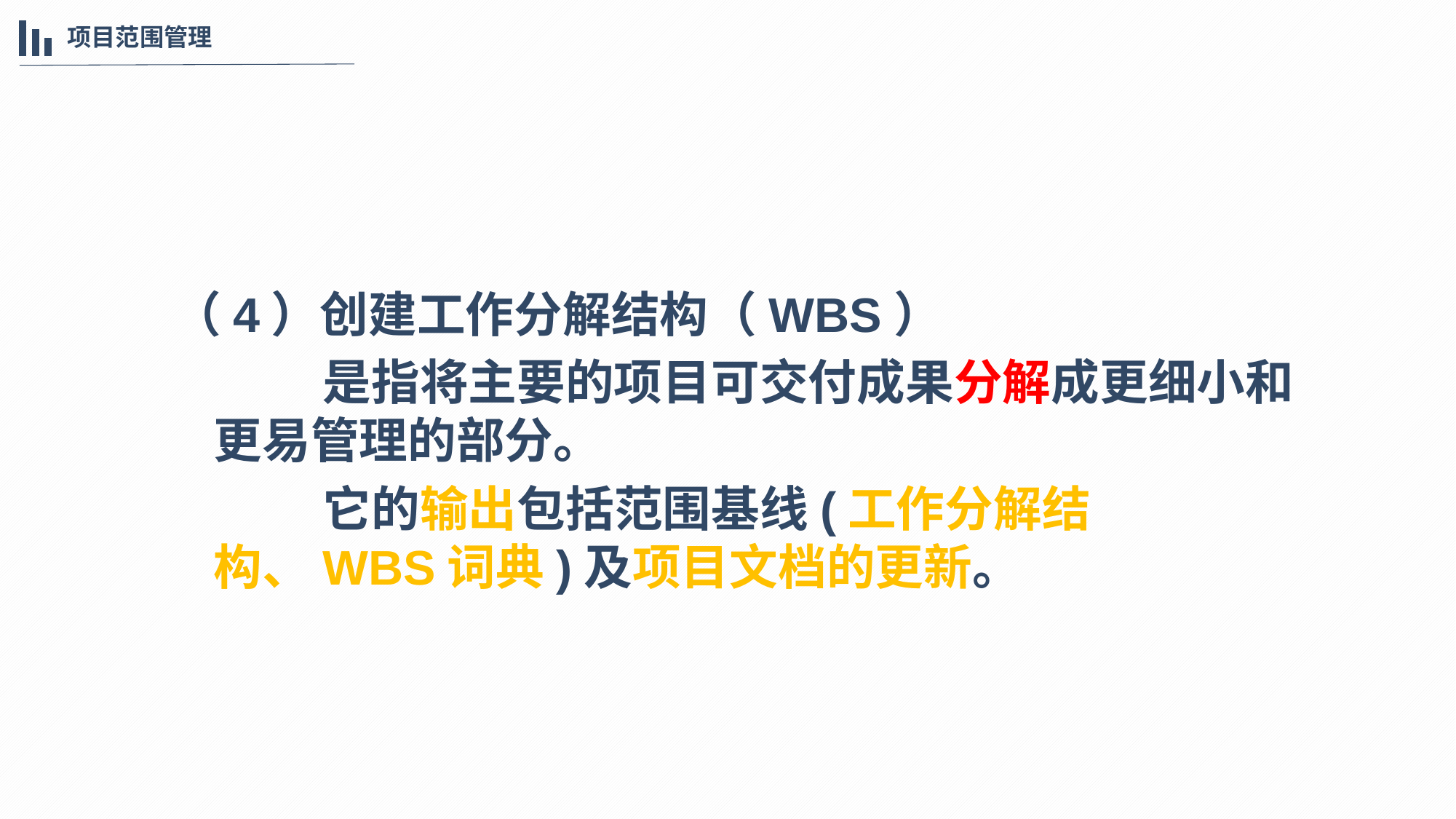

项目范围管理

（4）创建工作分解结构（WBS）
		是指将主要的项目可交付成果分解成更细小和更易管理的部分。
		它的输出包括范围基线(工作分解结构、WBS词典)及项目文档的更新。